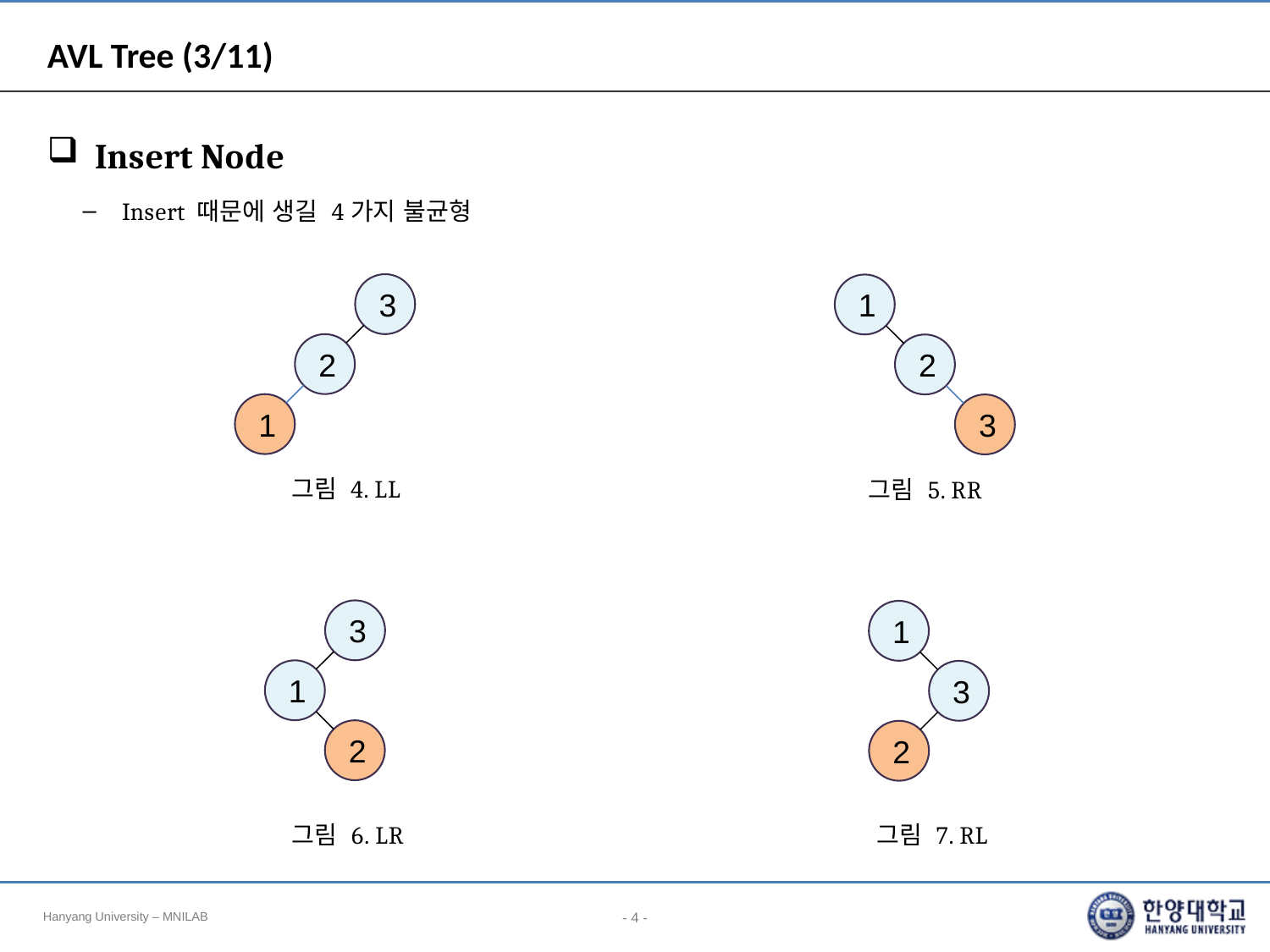

# AVL Tree (3/11)
Insert Node
Insert 때문에 생길 4가지 불균형
3
2
1
1
2
3
그림 4. LL
그림 5. RR
3
1
2
1
3
2
그림 6. LR
그림 7. RL